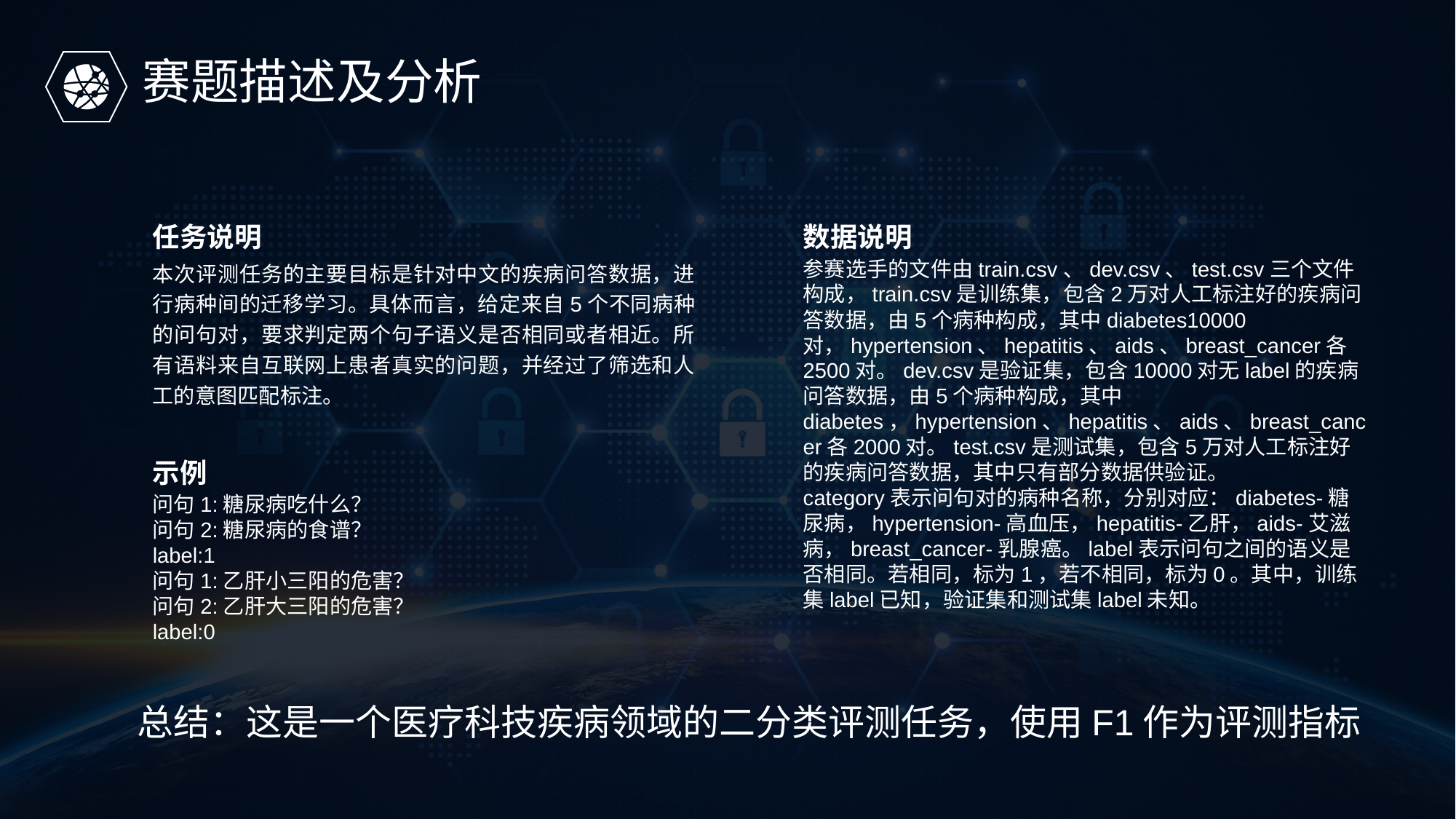

赛题描述及分析

任务说明
本次评测任务的主要目标是针对中文的疾病问答数据，进行病种间的迁移学习。具体而言，给定来自5个不同病种的问句对，要求判定两个句子语义是否相同或者相近。所有语料来自互联网上患者真实的问题，并经过了筛选和人工的意图匹配标注。

数据说明
参赛选手的文件由train.csv、dev.csv、test.csv三个文件构成，train.csv是训练集，包含2万对人工标注好的疾病问答数据，由5个病种构成，其中diabetes10000对，hypertension、hepatitis、aids、breast_cancer各2500对。dev.csv是验证集，包含10000对无label的疾病问答数据，由5个病种构成，其中diabetes，hypertension、hepatitis、aids、breast_cancer各2000对。test.csv是测试集，包含5万对人工标注好的疾病问答数据，其中只有部分数据供验证。
category表示问句对的病种名称，分别对应：diabetes-糖尿病，hypertension-高血压，hepatitis-乙肝，aids-艾滋病，breast_cancer-乳腺癌。label表示问句之间的语义是否相同。若相同，标为1，若不相同，标为0。其中，训练集label已知，验证集和测试集label未知。
示例
问句1:糖尿病吃什么？
问句2:糖尿病的食谱？
label:1
问句1:乙肝小三阳的危害？
问句2:乙肝大三阳的危害？
label:0

总结：这是一个医疗科技疾病领域的二分类评测任务，使用F1作为评测指标